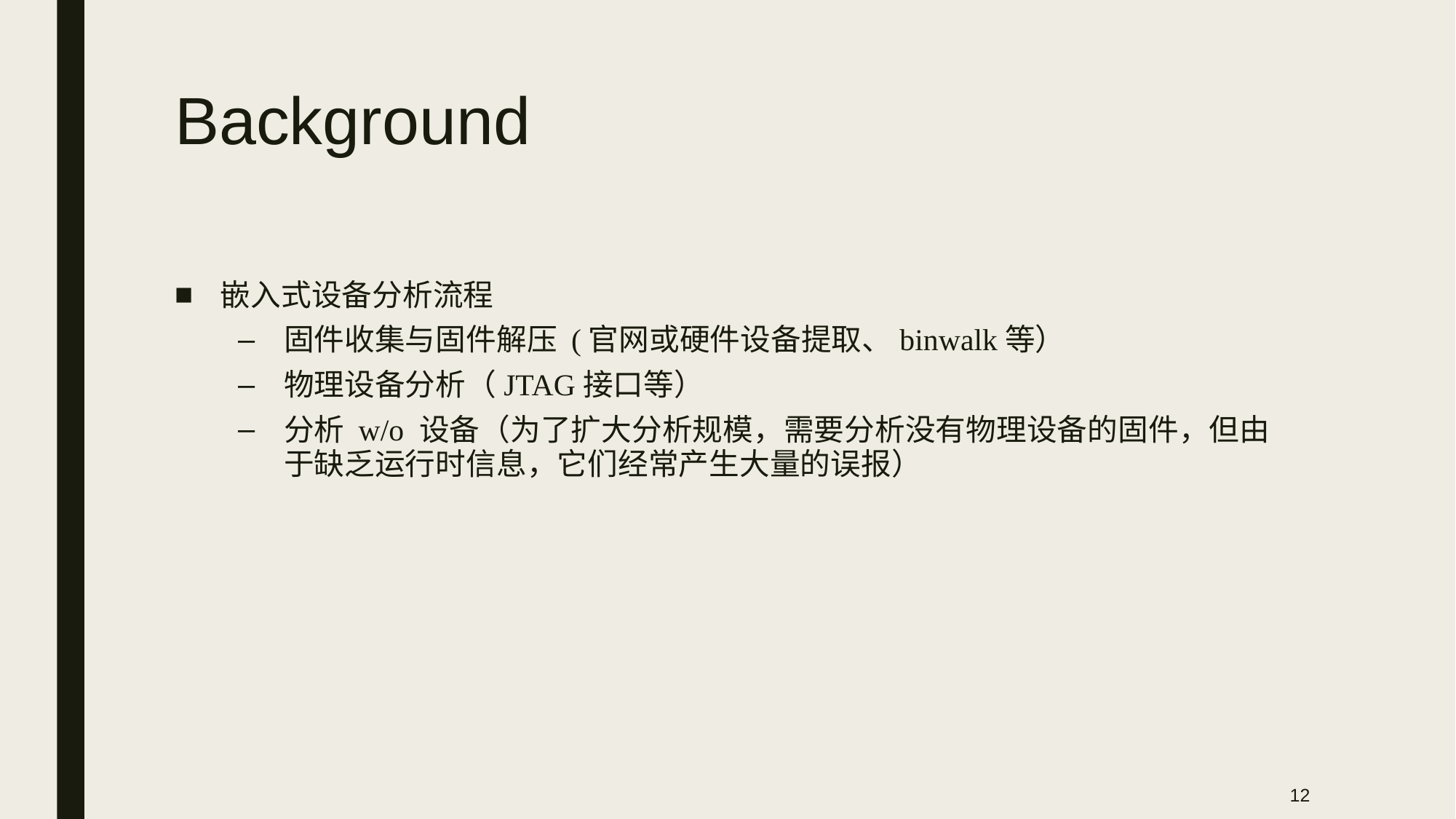

# Background
嵌入式设备分析流程
固件收集与固件解压 (官网或硬件设备提取、binwalk等）
物理设备分析（JTAG接口等）
分析 w/o 设备（为了扩大分析规模，需要分析没有物理设备的固件，但由于缺乏运行时信息，它们经常产生大量的误报）

12